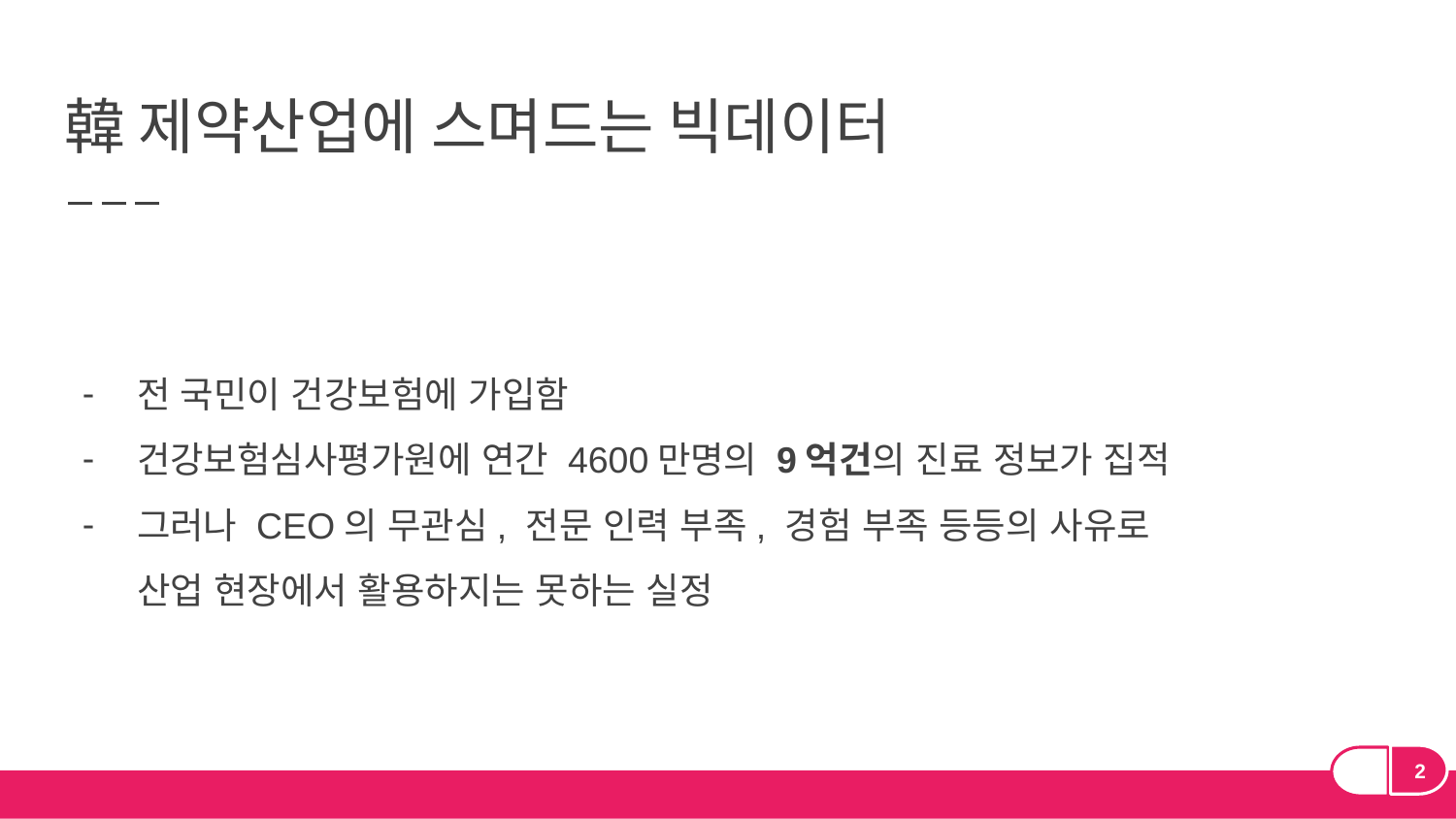

# 韓 제약산업에 스며드는 빅데이터
전 국민이 건강보험에 가입함
건강보험심사평가원에 연간 4600만명의 9억건의 진료 정보가 집적
그러나 CEO의 무관심, 전문 인력 부족, 경험 부족 등등의 사유로
산업 현장에서 활용하지는 못하는 실정
2